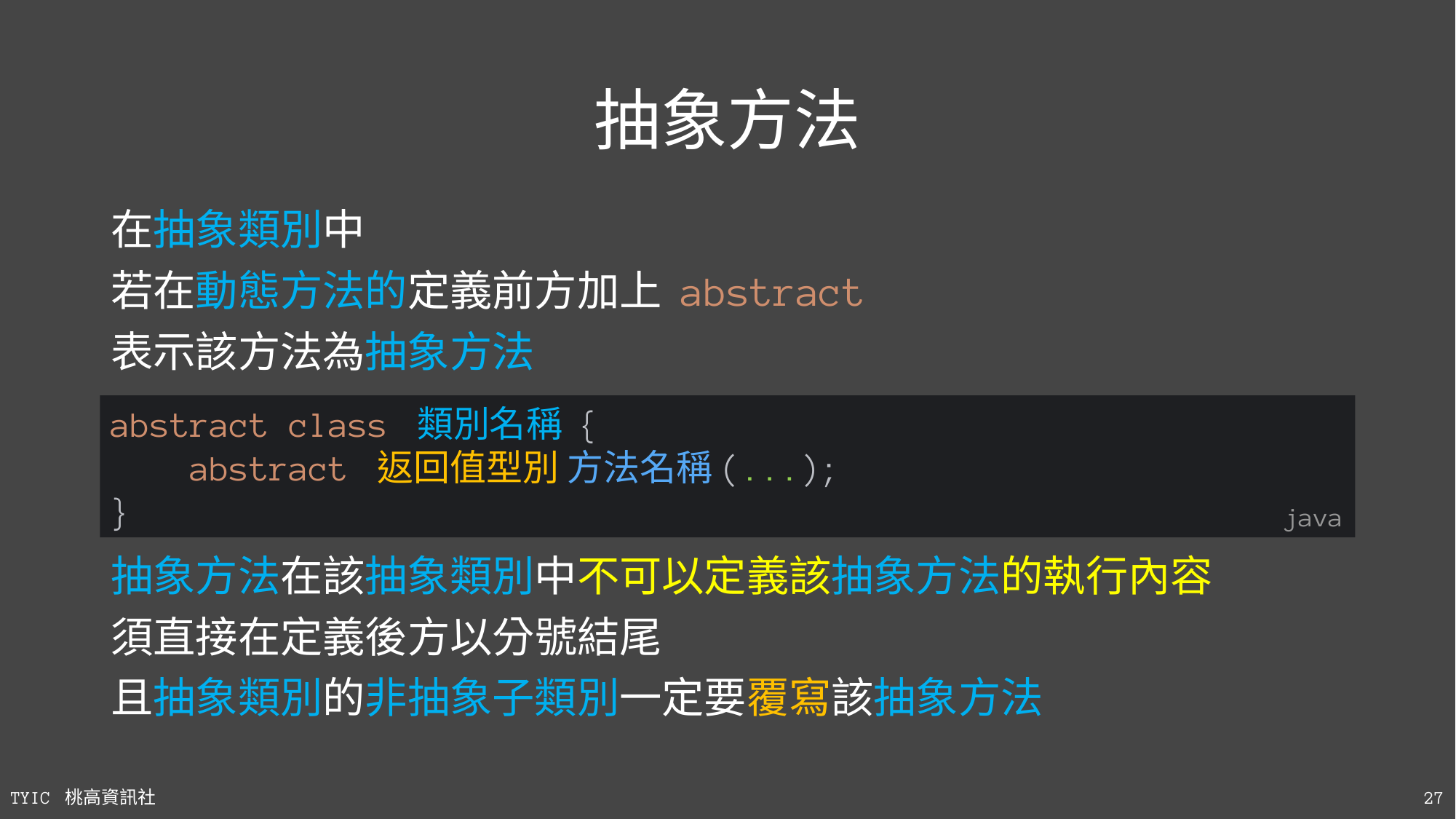

# 抽象方法
在抽象類別中
若在動態方法的定義前方加上 abstract
表示該方法為抽象方法
abstract class 類別名稱 {
    abstract 返回值型別 方法名稱(...);
}
java
抽象方法在該抽象類別中不可以定義該抽象方法的執行內容
須直接在定義後方以分號結尾
且抽象類別的非抽象子類別一定要覆寫該抽象方法